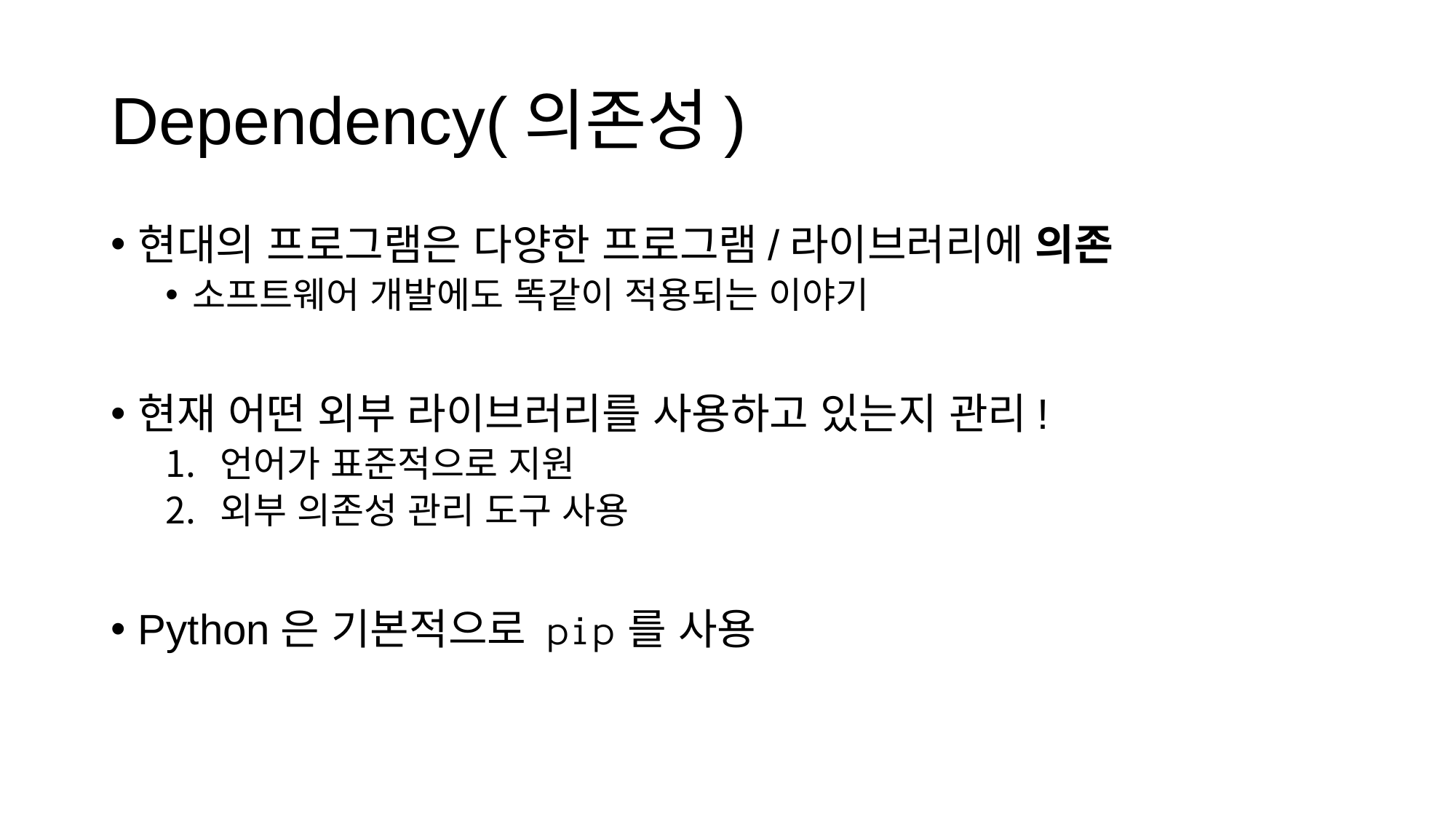

# Dependency(의존성)
현대의 프로그램은 다양한 프로그램/라이브러리에 의존
소프트웨어 개발에도 똑같이 적용되는 이야기

현재 어떤 외부 라이브러리를 사용하고 있는지 관리!
언어가 표준적으로 지원
외부 의존성 관리 도구 사용

Python은 기본적으로 pip를 사용